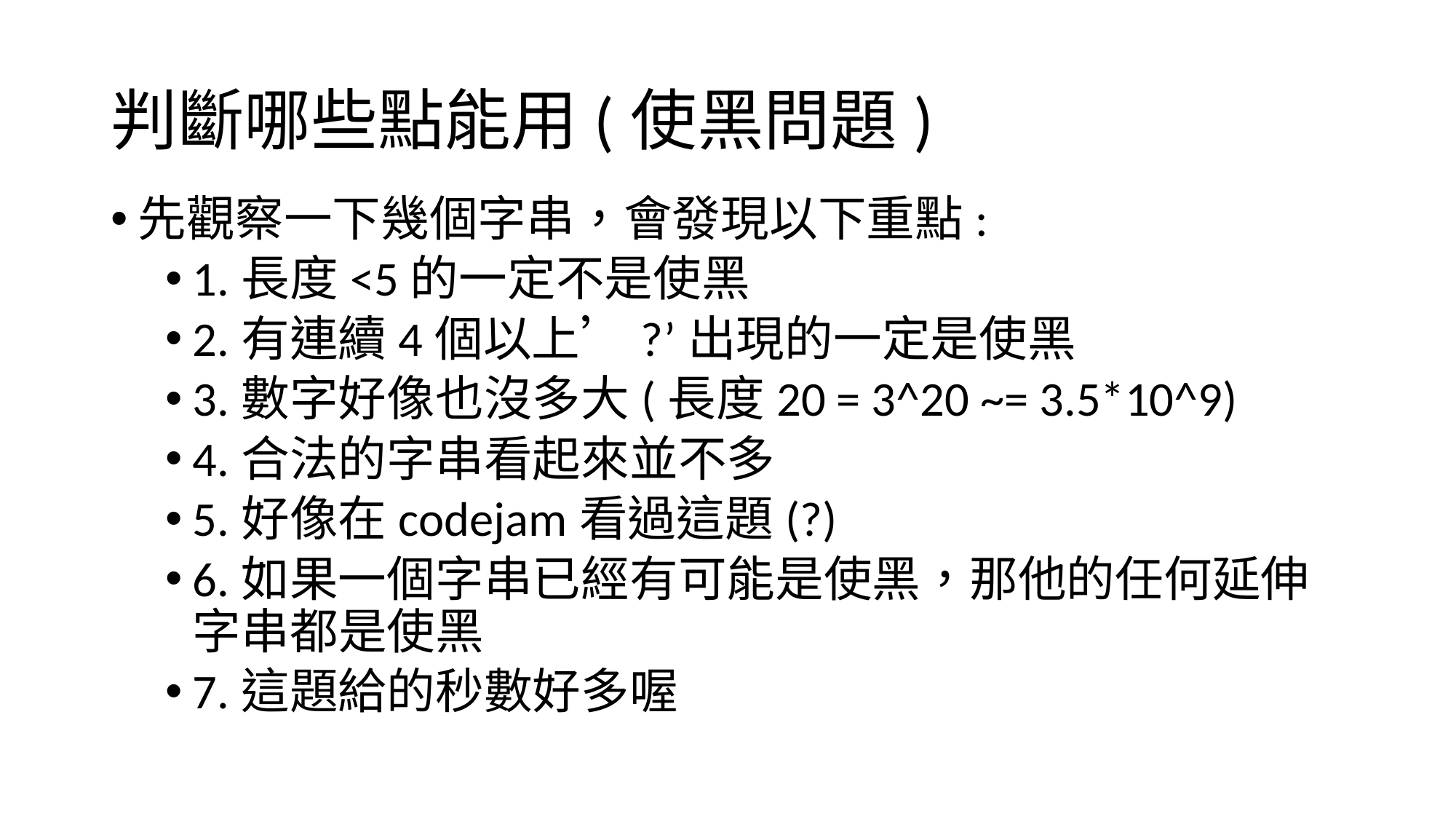

# 判斷哪些點能用(使黑問題)
先觀察一下幾個字串，會發現以下重點:
1.長度<5的一定不是使黑
2.有連續4個以上’?’出現的一定是使黑
3.數字好像也沒多大(長度20 = 3^20 ~= 3.5*10^9)
4.合法的字串看起來並不多
5.好像在codejam看過這題(?)
6.如果一個字串已經有可能是使黑，那他的任何延伸字串都是使黑
7.這題給的秒數好多喔